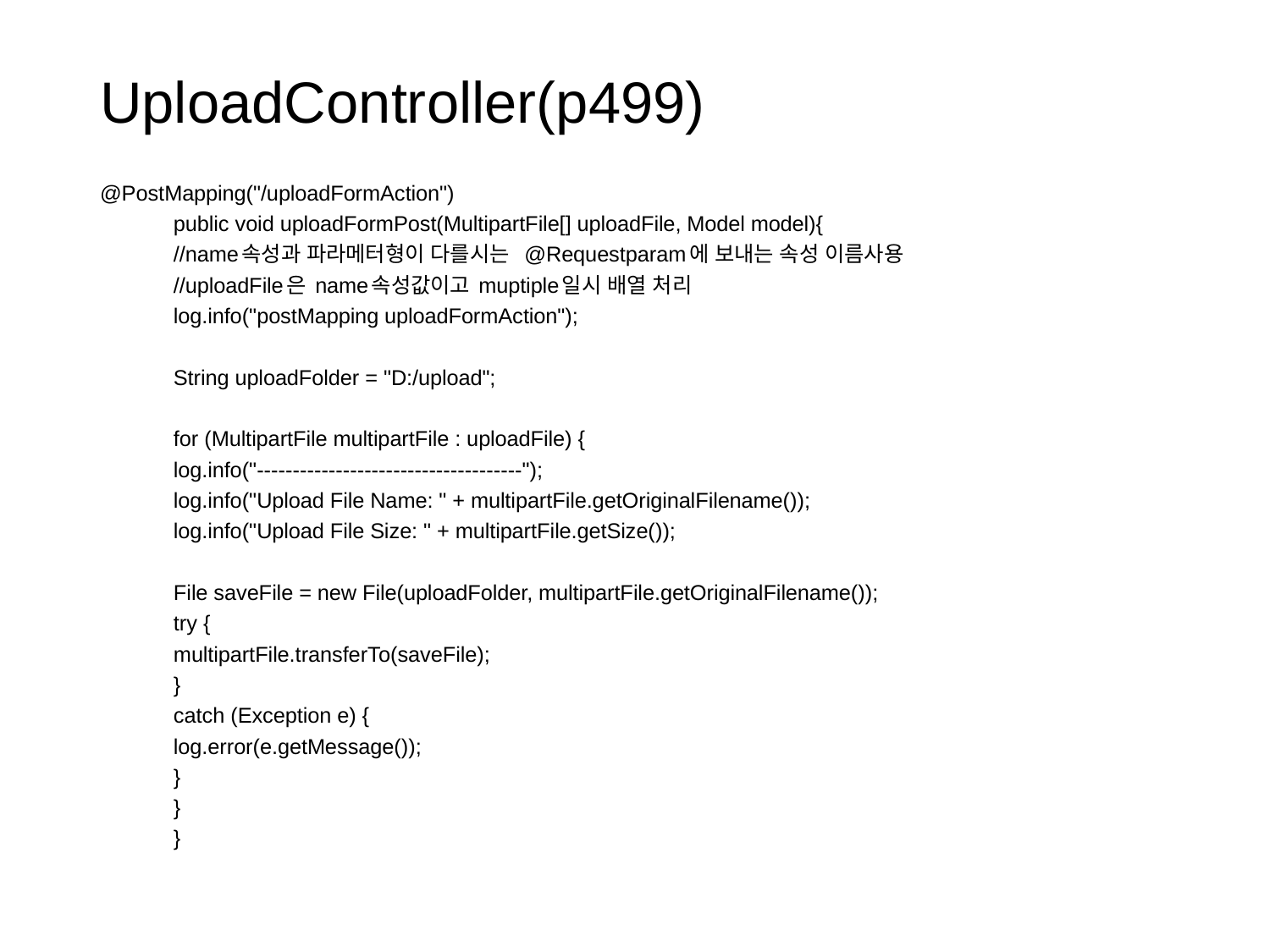

# UploadController(p499)
@PostMapping("/uploadFormAction")
	public void uploadFormPost(MultipartFile[] uploadFile, Model model){
		//name속성과 파라메터형이 다를시는  @Requestparam에 보내는 속성 이름사용
		//uploadFile은 name속성값이고 muptiple일시 배열 처리
		log.info("postMapping uploadFormAction");

		String uploadFolder = "D:/upload";

		for (MultipartFile multipartFile : uploadFile) {
			log.info("-------------------------------------");
			log.info("Upload File Name: " + multipartFile.getOriginalFilename());
			log.info("Upload File Size: " + multipartFile.getSize());

			File saveFile = new File(uploadFolder, multipartFile.getOriginalFilename());
			try {
				multipartFile.transferTo(saveFile);
			}
			catch (Exception e) {
				log.error(e.getMessage());
			}
		}
	}